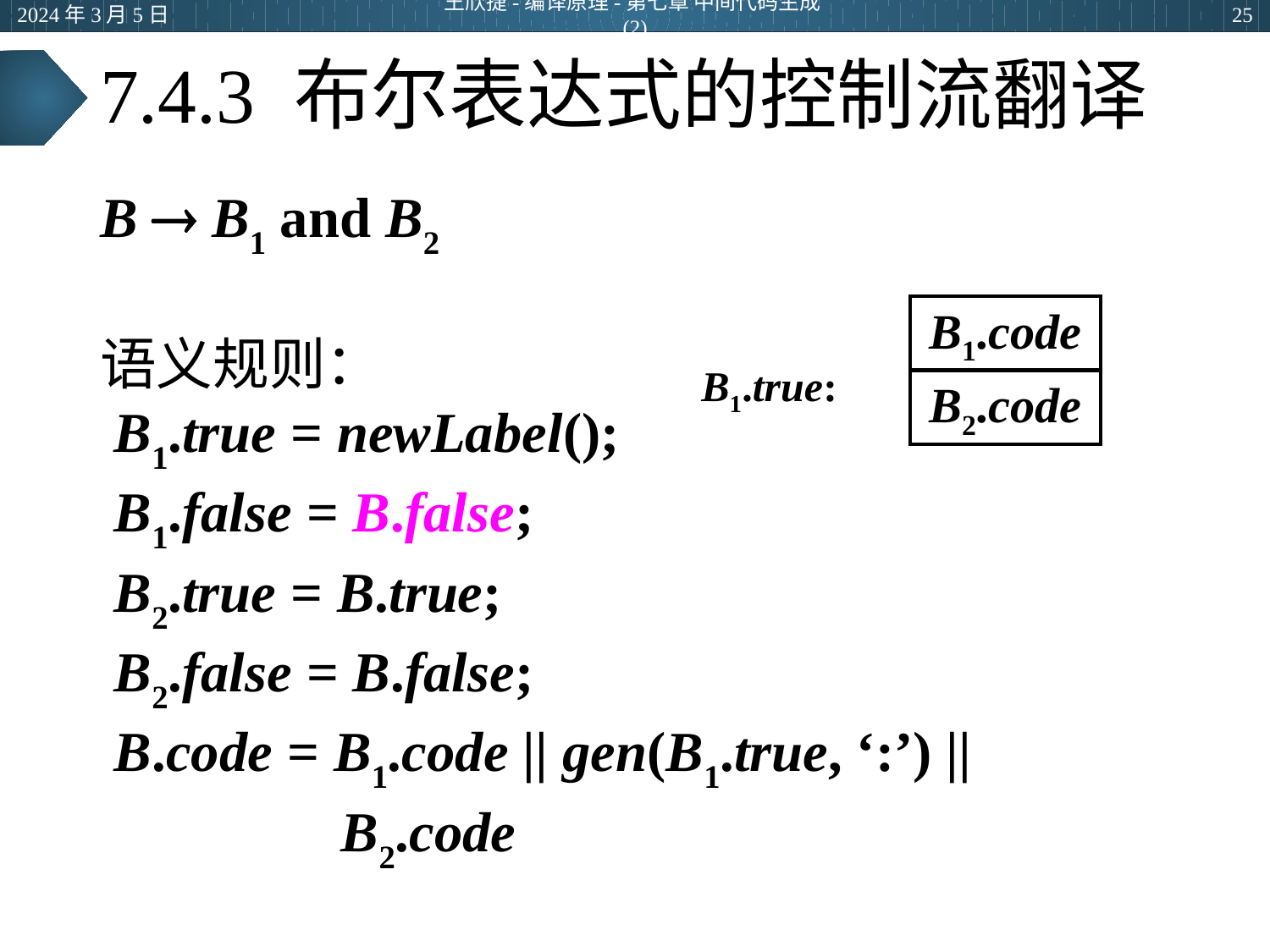

2024年3月5日
王欣捷-编译原理-第七章 中间代码生成(2)
25
# 7.4.3 布尔表达式的控制流翻译
B → B1 and B2

语义规则：
 B1.true = newLabel();
 B1.false = B.false;
 B2.true = B.true;
 B2.false = B.false;
 B.code = B1.code || gen(B1.true, ‘:’) ||
                 B2.code
B1.code
B1.true:
B2.code